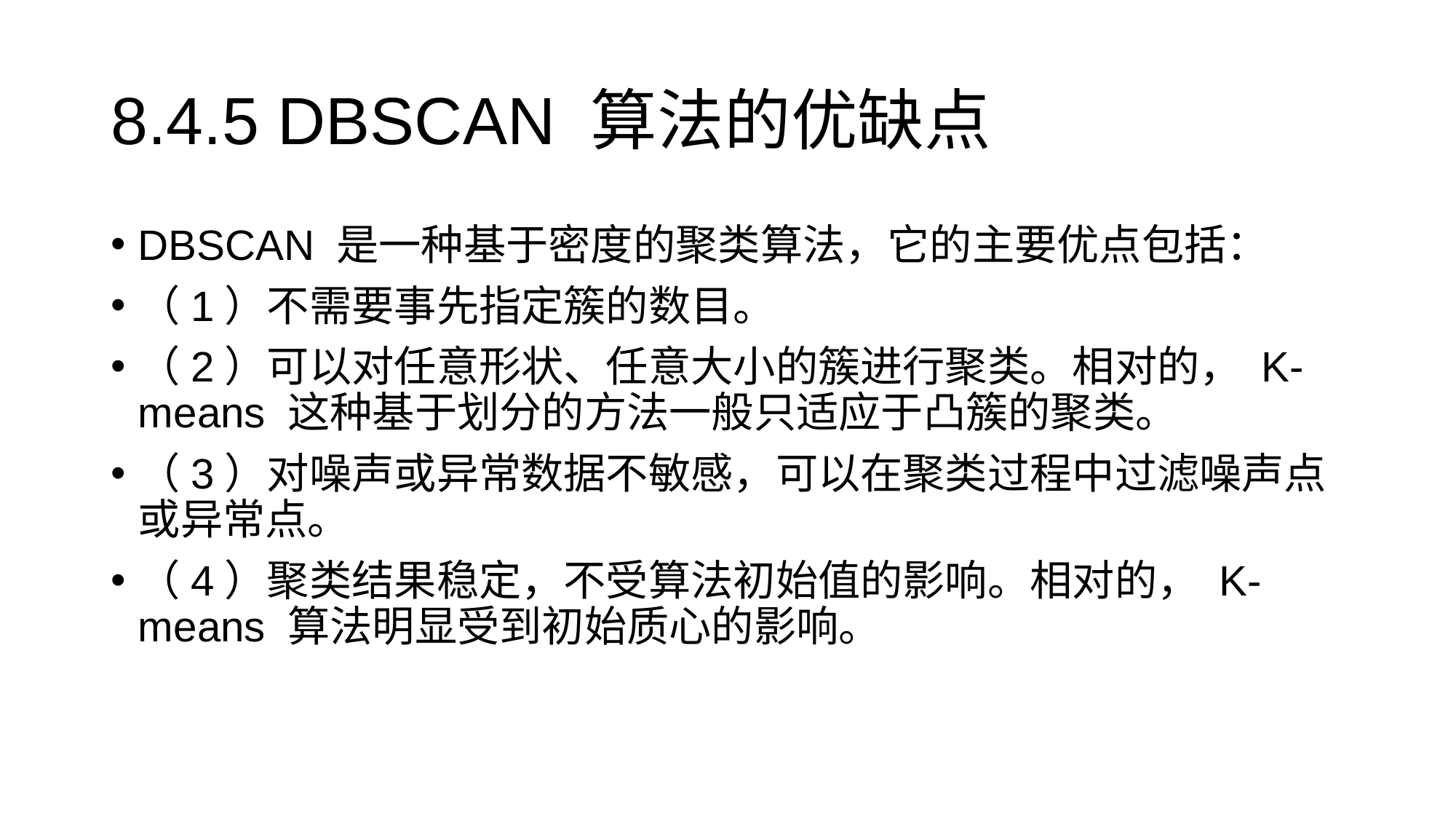

# 8.4.5 DBSCAN 算法的优缺点
DBSCAN 是一种基于密度的聚类算法，它的主要优点包括：
（1）不需要事先指定簇的数目。
（2）可以对任意形状、任意大小的簇进行聚类。相对的， K-means 这种基于划分的方法一般只适应于凸簇的聚类。
（3）对噪声或异常数据不敏感，可以在聚类过程中过滤噪声点或异常点。
（4）聚类结果稳定，不受算法初始值的影响。相对的， K-means 算法明显受到初始质心的影响。